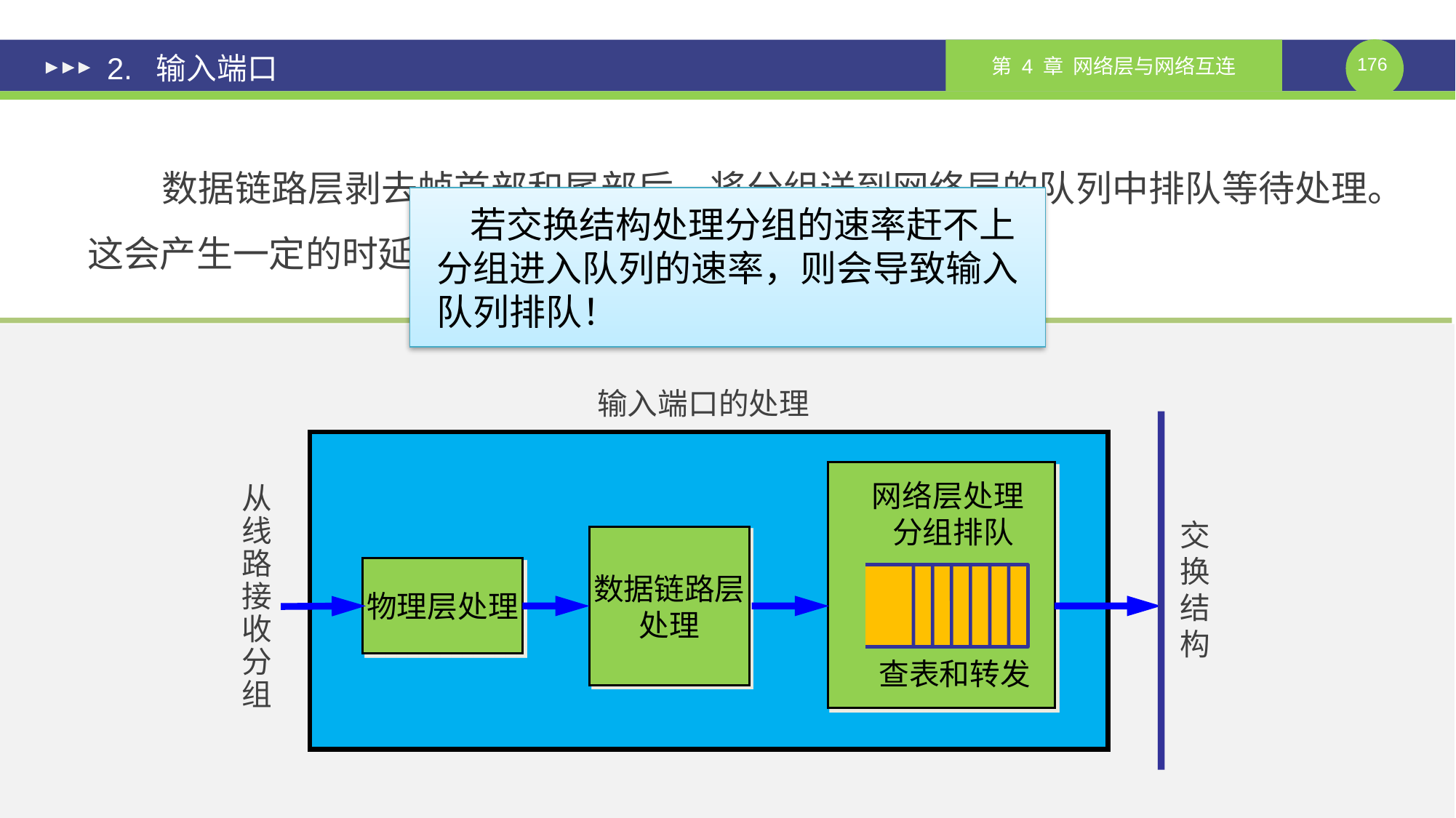

# 2.  输入端口
数据链路层剥去帧首部和尾部后，将分组送到网络层的队列中排队等待处理。这会产生一定的时延。
   若交换结构处理分组的速率赶不上分组进入队列的速率，则会导致输入队列排队！

  输入端口的处理

网络层处理
  分组排队
从
线
路
接
收
分
组
交
换
结
构
数据链路层
处理
物理层处理

查表和转发
课件制作人：谢钧  谢希仁